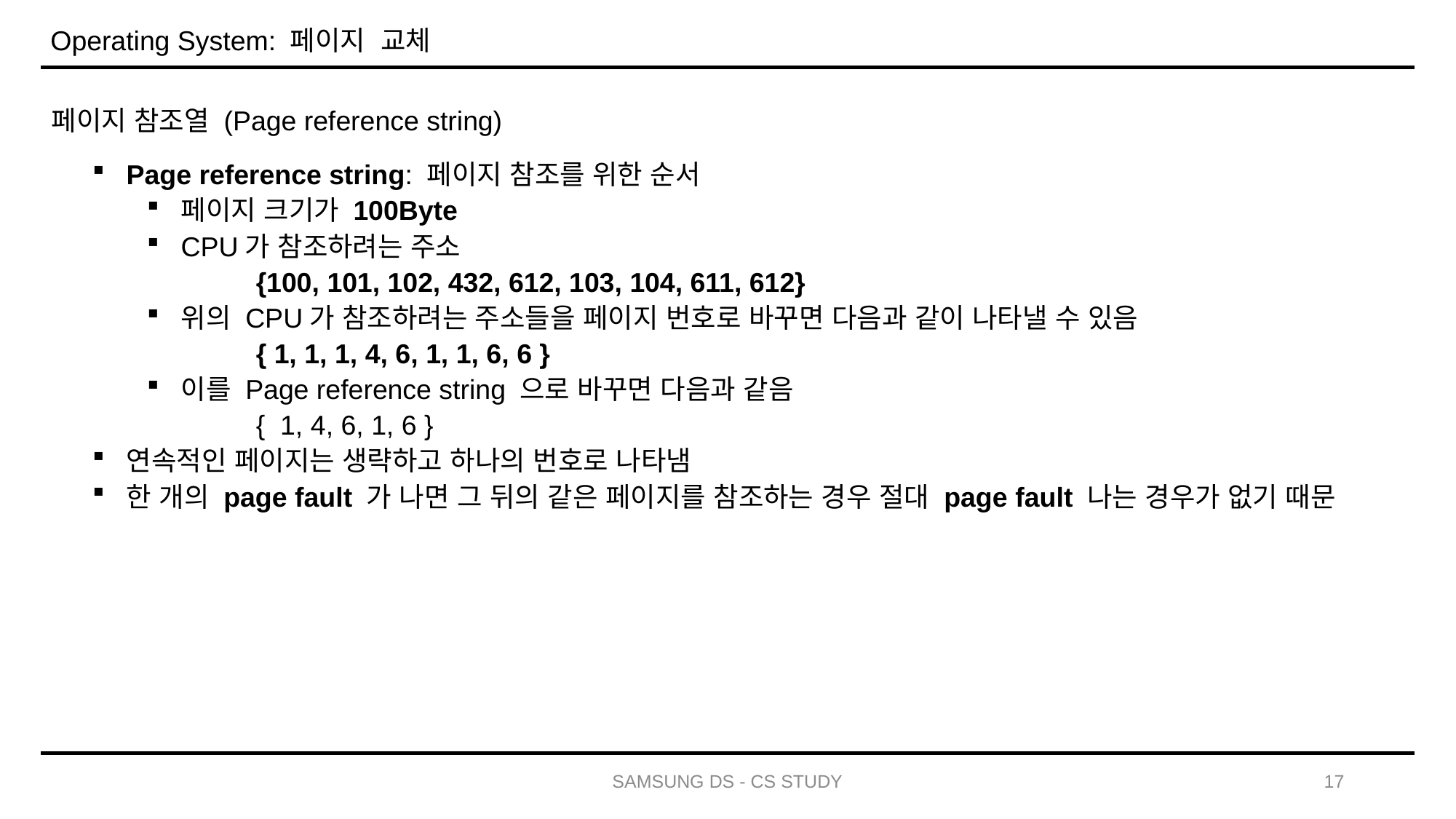

Operating System: 페이지  교체
페이지 참조열 (Page reference string)
Page reference string: 페이지 참조를 위한 순서
페이지 크기가 100Byte
CPU가 참조하려는 주소
	{100, 101, 102, 432, 612, 103, 104, 611, 612}
위의 CPU가 참조하려는 주소들을 페이지 번호로 바꾸면 다음과 같이 나타낼 수 있음
 	{ 1, 1, 1, 4, 6, 1, 1, 6, 6 }
이를 Page reference string 으로 바꾸면 다음과 같음
	{  1, 4, 6, 1, 6 }
연속적인 페이지는 생략하고 하나의 번호로 나타냄
한 개의 page fault 가 나면 그 뒤의 같은 페이지를 참조하는 경우 절대 page fault 나는 경우가 없기 때문
SAMSUNG DS - CS STUDY
17